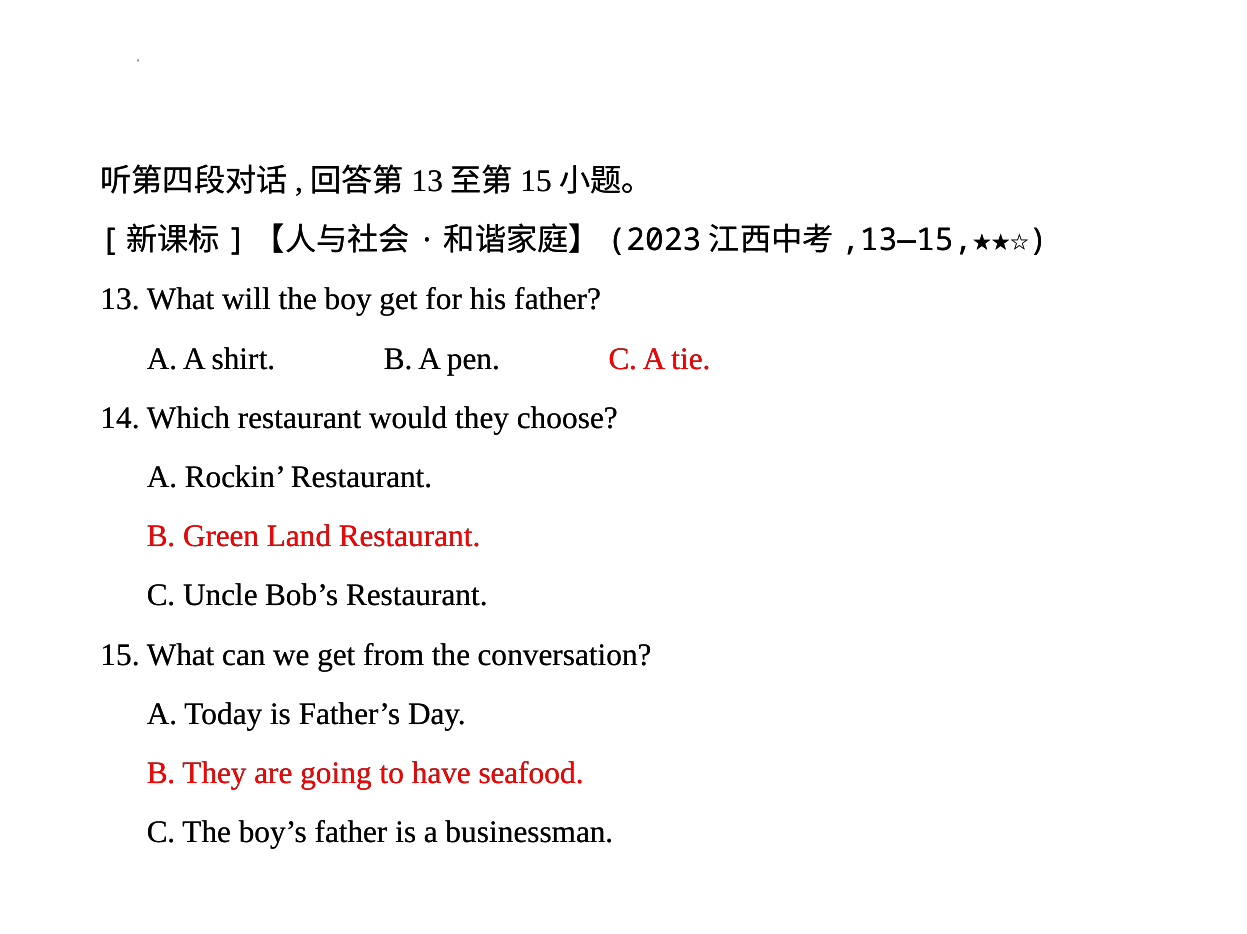

听第四段对话,回答第13至第15小题。
[新课标]【人与社会·和谐家庭】(2023江西中考,13—15,★★☆)
13. What will the boy get for his father?
      A. A shirt.　　　B. A pen.　　　C. A tie.
14. Which restaurant would they choose?
      A. Rockin’ Restaurant.
      B. Green Land Restaurant.
      C. Uncle Bob’s Restaurant.
15. What can we get from the conversation?
      A. Today is Father’s Day.
      B. They are going to have seafood.
      C. The boy’s father is a businessman.
听第四段对话,回答第13至第15小题。
[新课标]【人与社会·和谐家庭】(2023江西中考,13—15,★★☆)
13. What will the boy get for his father?
      A. A shirt.　　　B. A pen.　　　C. A tie.
14. Which restaurant would they choose?
      A. Rockin’ Restaurant.
      B. Green Land Restaurant.
      C. Uncle Bob’s Restaurant.
15. What can we get from the conversation?
      A. Today is Father’s Day.
      B. They are going to have seafood.
      C. The boy’s father is a businessman.